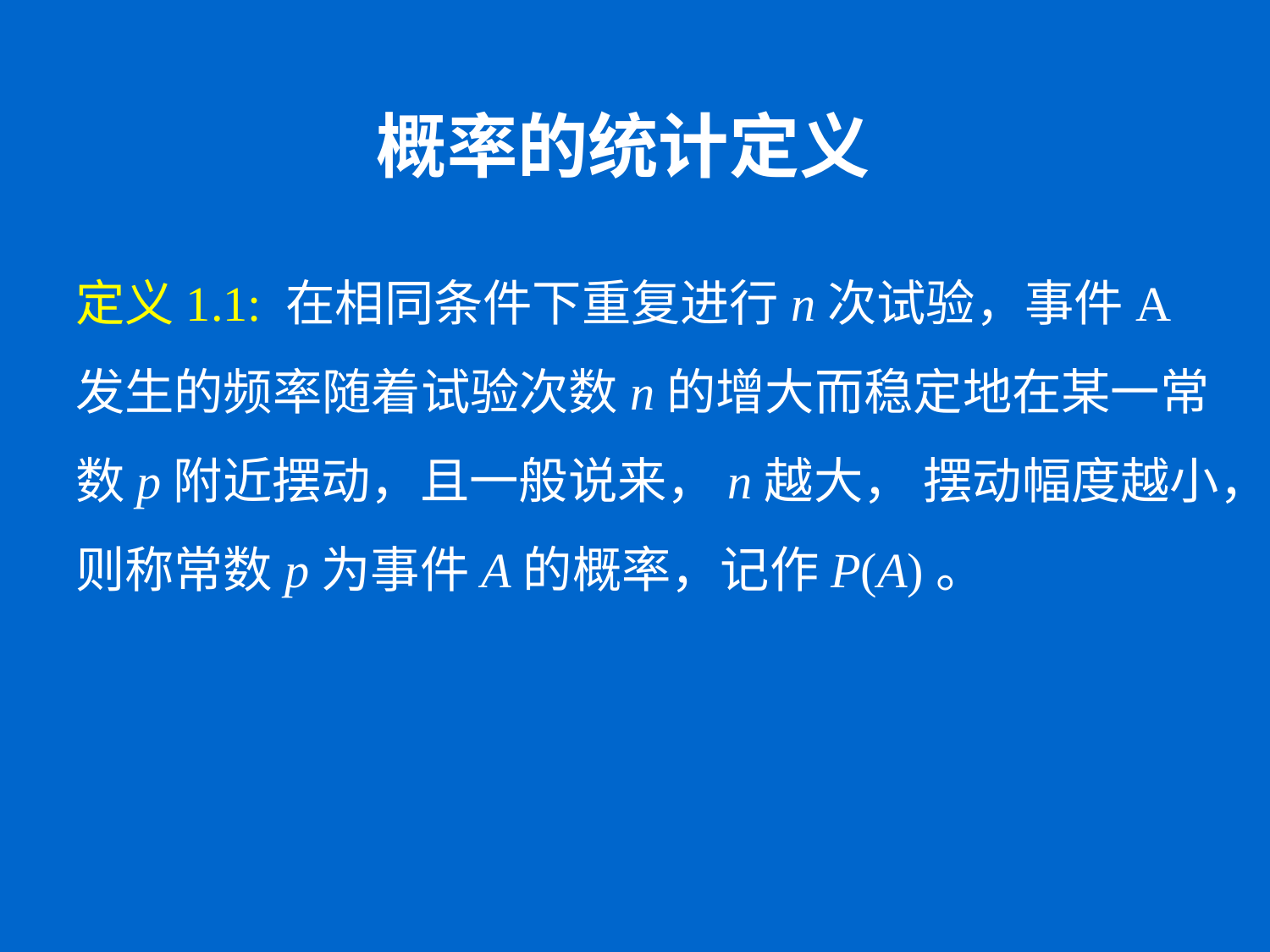

# 概率的统计定义
定义1.1: 在相同条件下重复进行n次试验，事件A发生的频率随着试验次数n的增大而稳定地在某一常数p附近摆动，且一般说来，n越大， 摆动幅度越小，则称常数p为事件A的概率，记作P(A)。